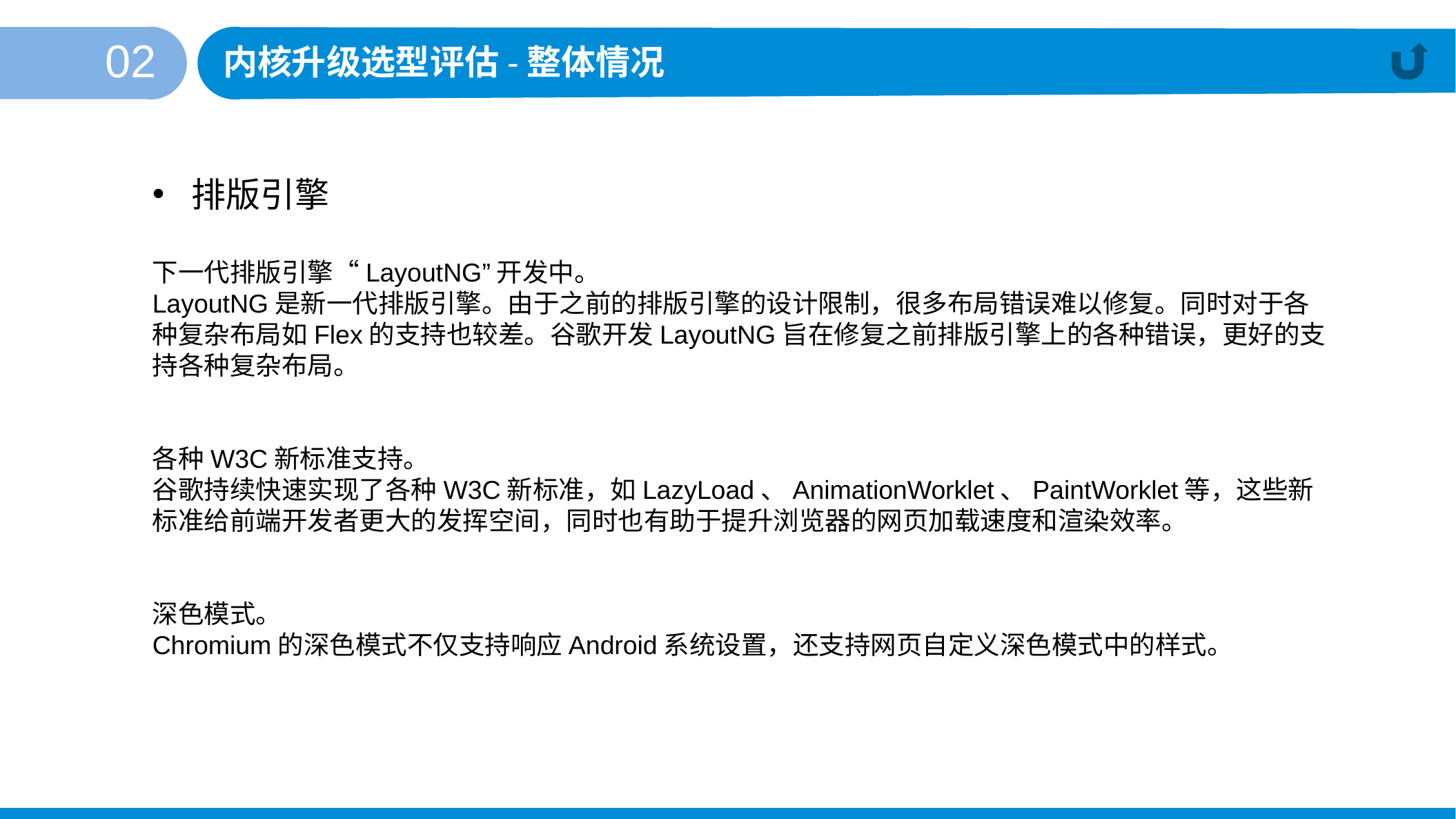

02

内核升级选型评估-整体情况

排版引擎

下一代排版引擎“LayoutNG”开发中。
LayoutNG是新一代排版引擎。由于之前的排版引擎的设计限制，很多布局错误难以修复。同时对于各种复杂布局如Flex的支持也较差。谷歌开发LayoutNG旨在修复之前排版引擎上的各种错误，更好的支持各种复杂布局。

各种W3C新标准支持。
谷歌持续快速实现了各种W3C新标准，如LazyLoad、AnimationWorklet、PaintWorklet等，这些新标准给前端开发者更大的发挥空间，同时也有助于提升浏览器的网页加载速度和渲染效率。

深色模式。
Chromium的深色模式不仅支持响应Android系统设置，还支持网页自定义深色模式中的样式。